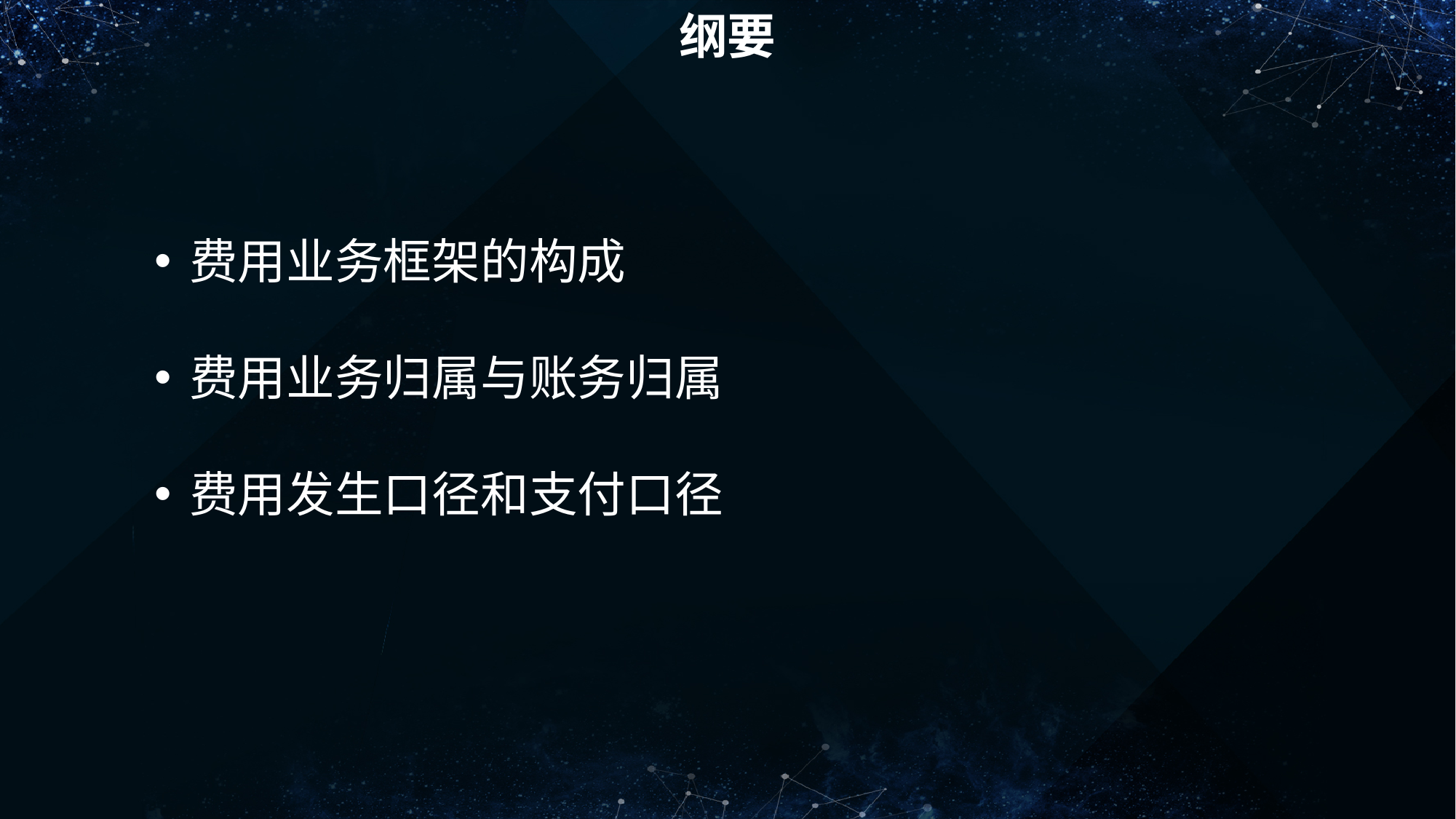

纲要
费用业务框架的构成
费用业务归属与账务归属
费用发生口径和支付口径